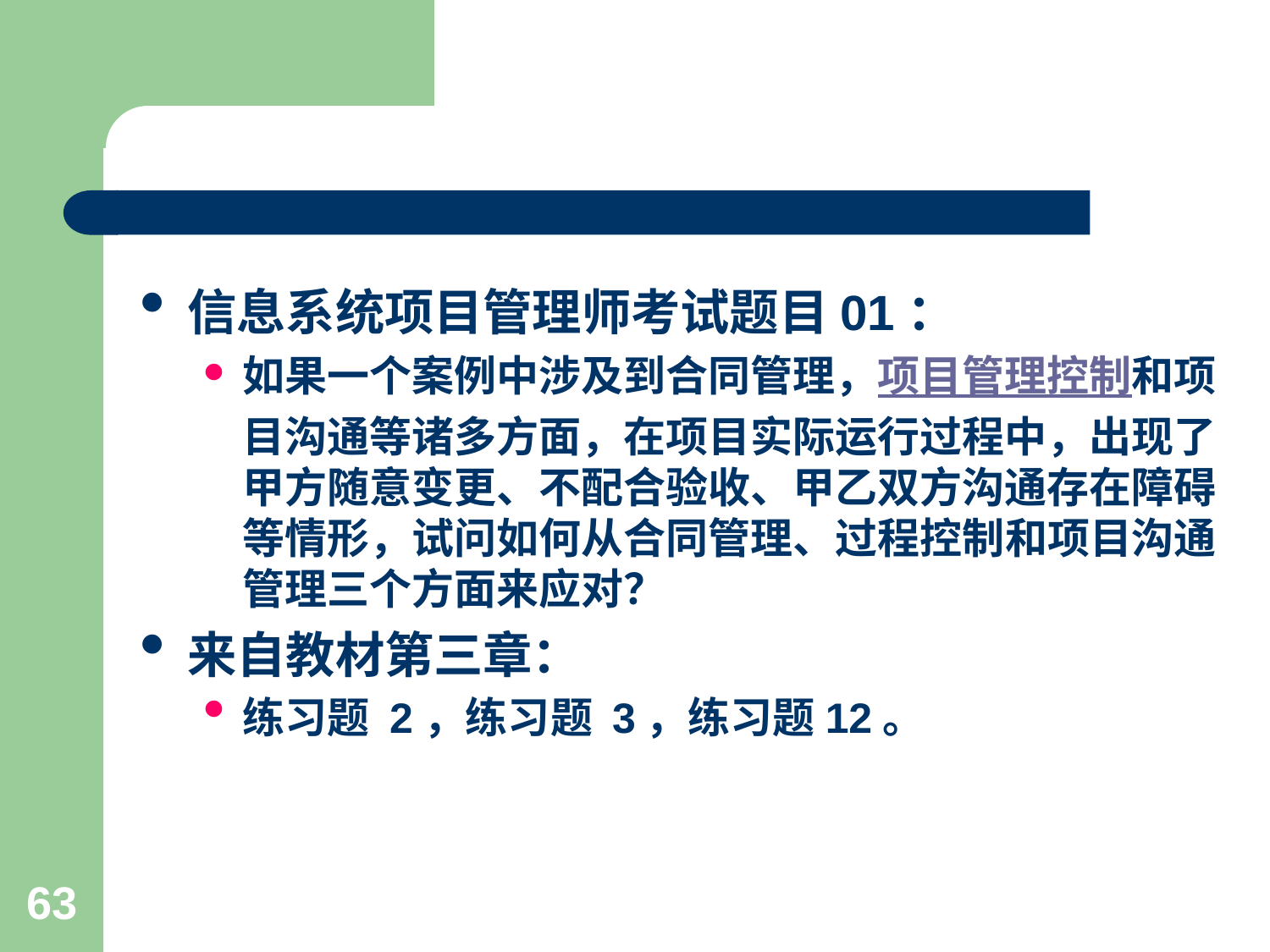

#
信息系统项目管理师考试题目01：
如果一个案例中涉及到合同管理，项目管理控制和项目沟通等诸多方面，在项目实际运行过程中，出现了甲方随意变更、不配合验收、甲乙双方沟通存在障碍等情形，试问如何从合同管理、过程控制和项目沟通管理三个方面来应对？
来自教材第三章：
练习题 2，练习题 3，练习题12。

63